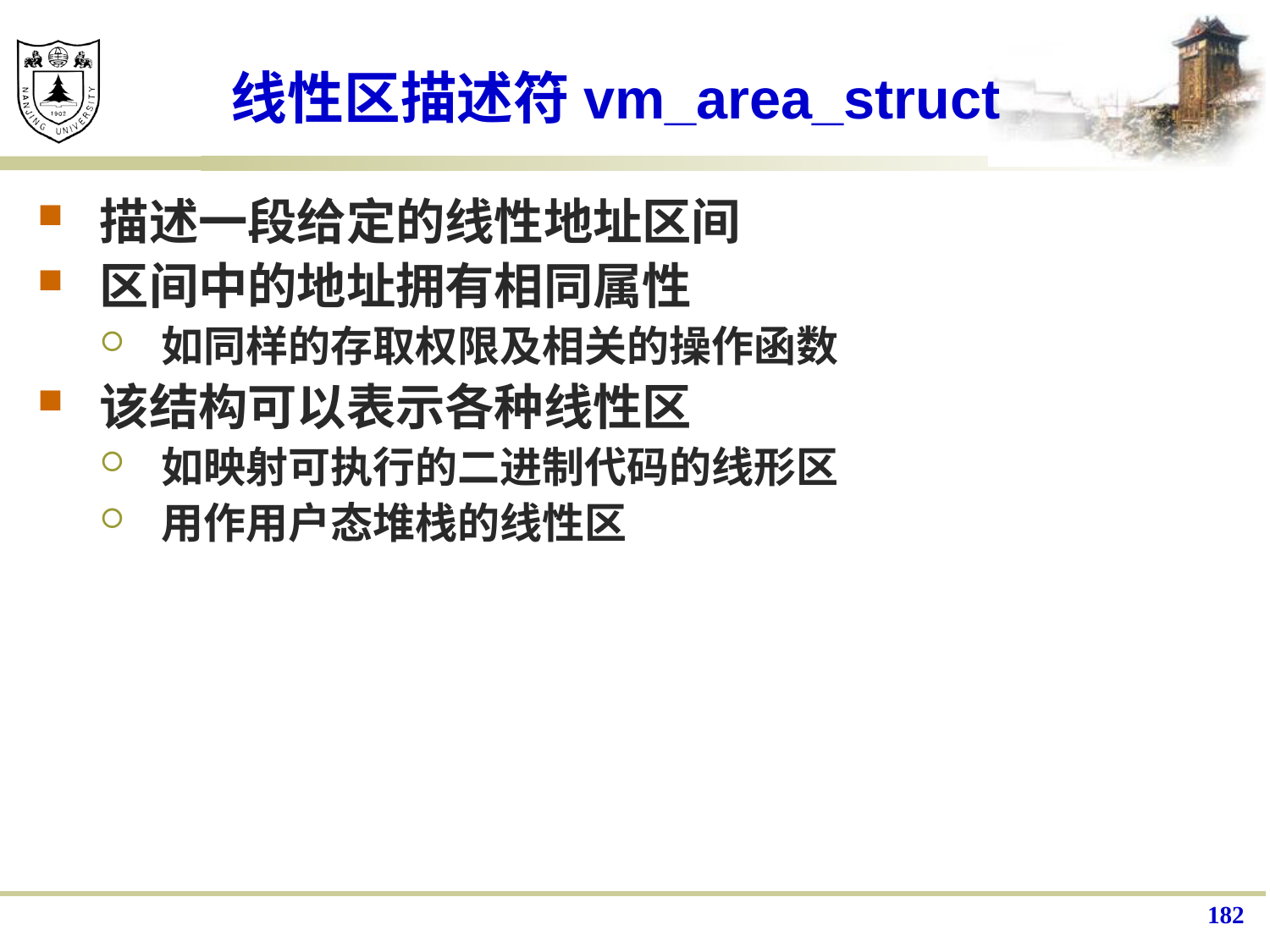

# 线性区描述符vm_area_struct
描述一段给定的线性地址区间
区间中的地址拥有相同属性
如同样的存取权限及相关的操作函数
该结构可以表示各种线性区
如映射可执行的二进制代码的线形区
用作用户态堆栈的线性区
182